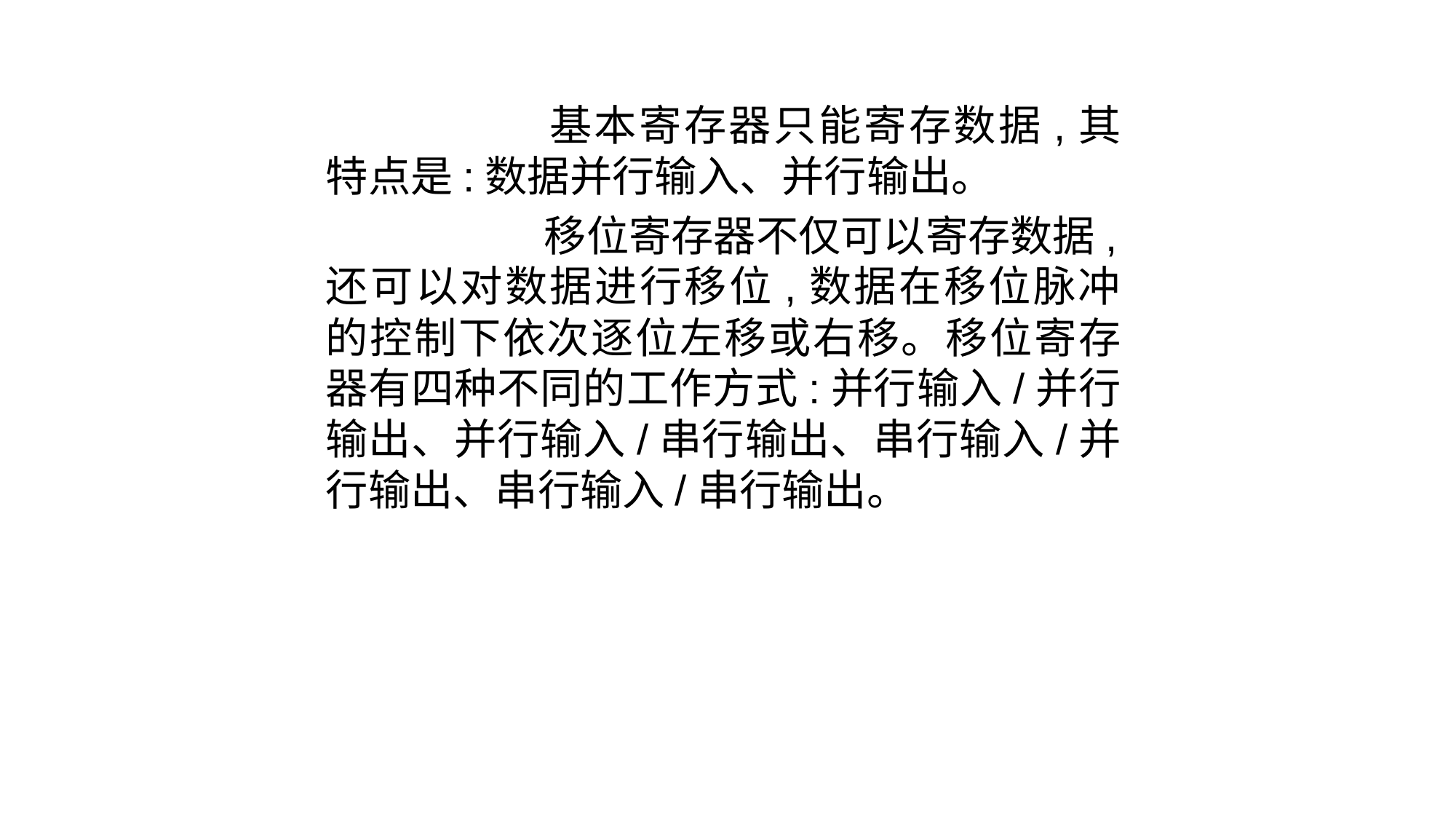

基本寄存器只能寄存数据,其特点是:数据并行输入、并行输出。
		移位寄存器不仅可以寄存数据,还可以对数据进行移位,数据在移位脉冲的控制下依次逐位左移或右移。移位寄存器有四种不同的工作方式:并行输入/并行输出、并行输入/串行输出、串行输入/并行输出、串行输入/串行输出。